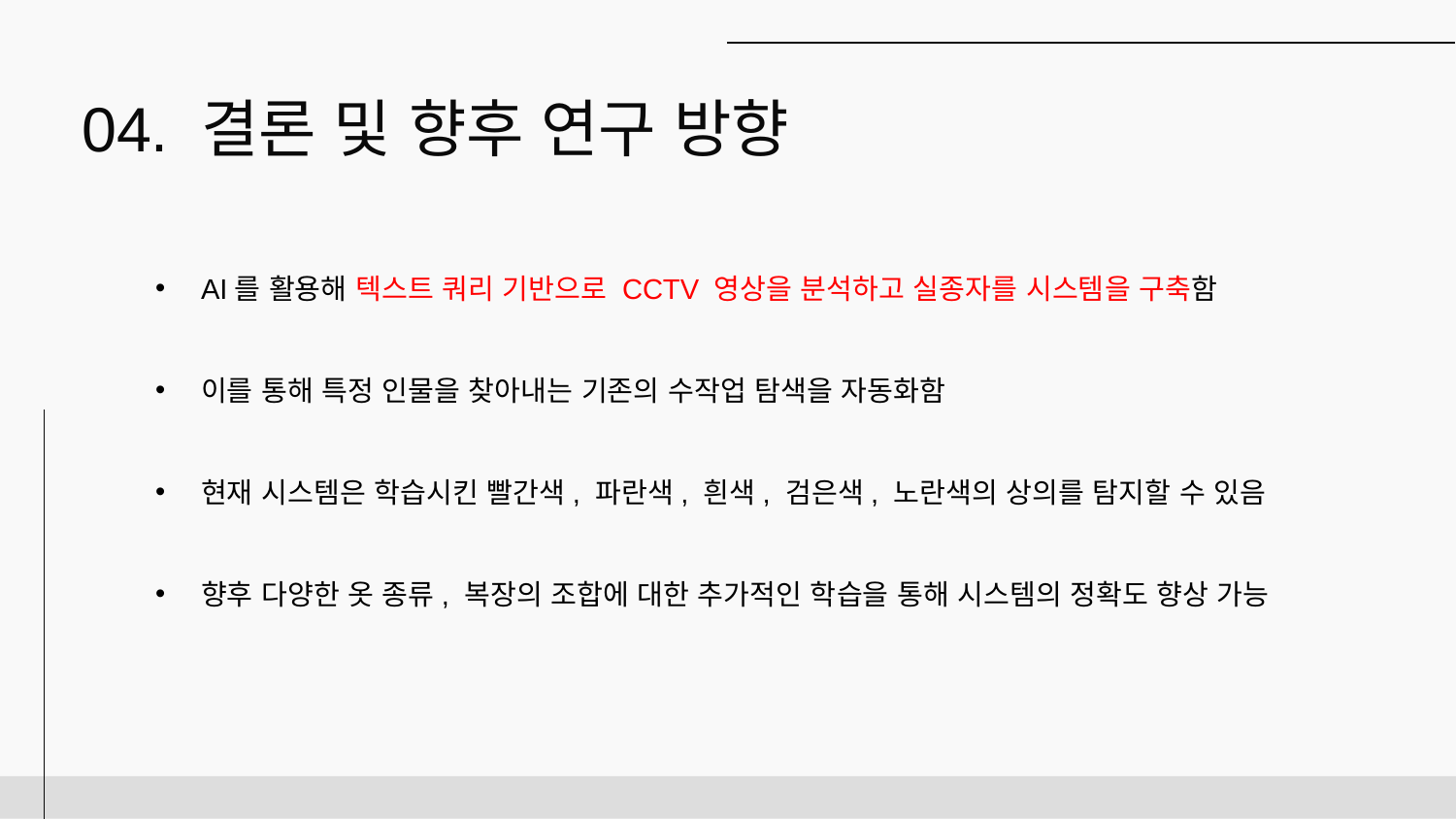

# 04. 결론 및 향후 연구 방향
AI를 활용해 텍스트 쿼리 기반으로 CCTV 영상을 분석하고 실종자를 시스템을 구축함

이를 통해 특정 인물을 찾아내는 기존의 수작업 탐색을 자동화함

현재 시스템은 학습시킨 빨간색, 파란색, 흰색, 검은색, 노란색의 상의를 탐지할 수 있음

향후 다양한 옷 종류, 복장의 조합에 대한 추가적인 학습을 통해 시스템의 정확도 향상 가능